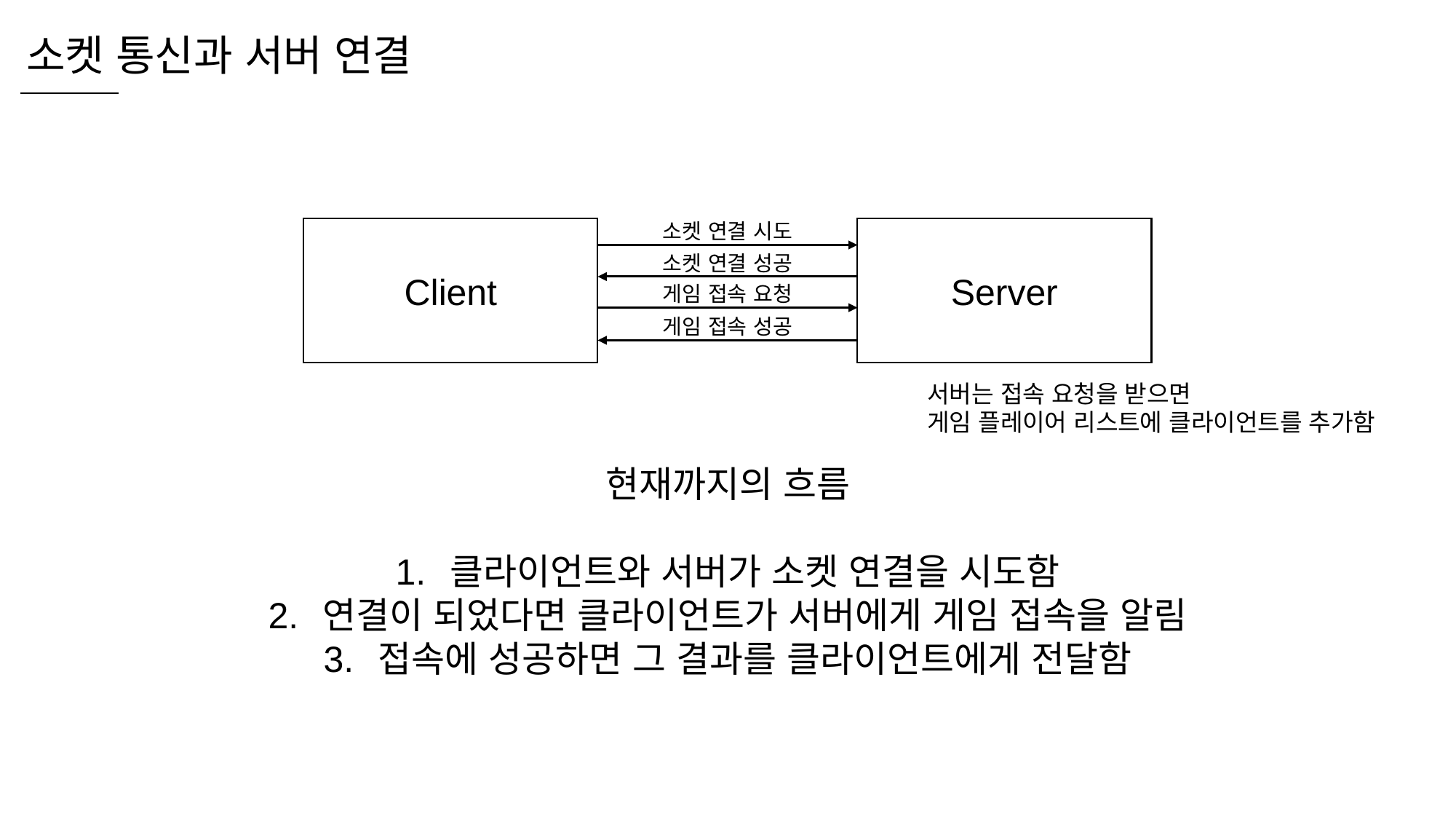

소켓 통신과 서버 연결
소켓 연결 시도
Client
Server
소켓 연결 성공
게임 접속 요청
게임 접속 성공
서버는 접속 요청을 받으면
게임 플레이어 리스트에 클라이언트를 추가함
현재까지의 흐름

클라이언트와 서버가 소켓 연결을 시도함
연결이 되었다면 클라이언트가 서버에게 게임 접속을 알림
접속에 성공하면 그 결과를 클라이언트에게 전달함